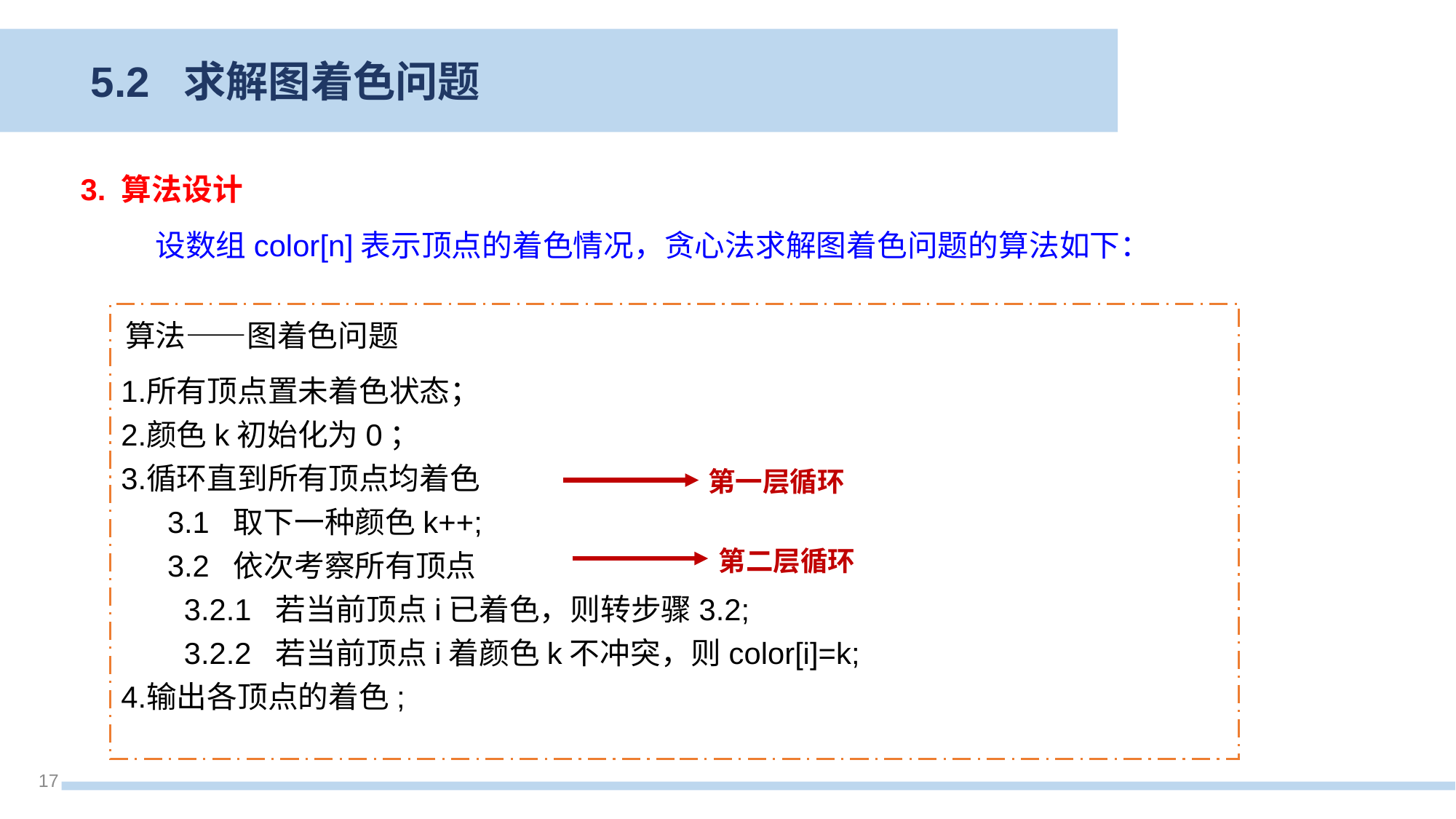

5.2  求解图着色问题
3. 算法设计
    设数组color[n]表示顶点的着色情况，贪心法求解图着色问题的算法如下：
算法——图着色问题
所有顶点置未着色状态；
颜色k初始化为0；
循环直到所有顶点均着色
     3.1  取下一种颜色k++;
     3.2  依次考察所有顶点
       3.2.1  若当前顶点i已着色，则转步骤3.2;
       3.2.2  若当前顶点i着颜色k不冲突，则color[i]=k;
输出各顶点的着色;

第一层循环
第二层循环
17